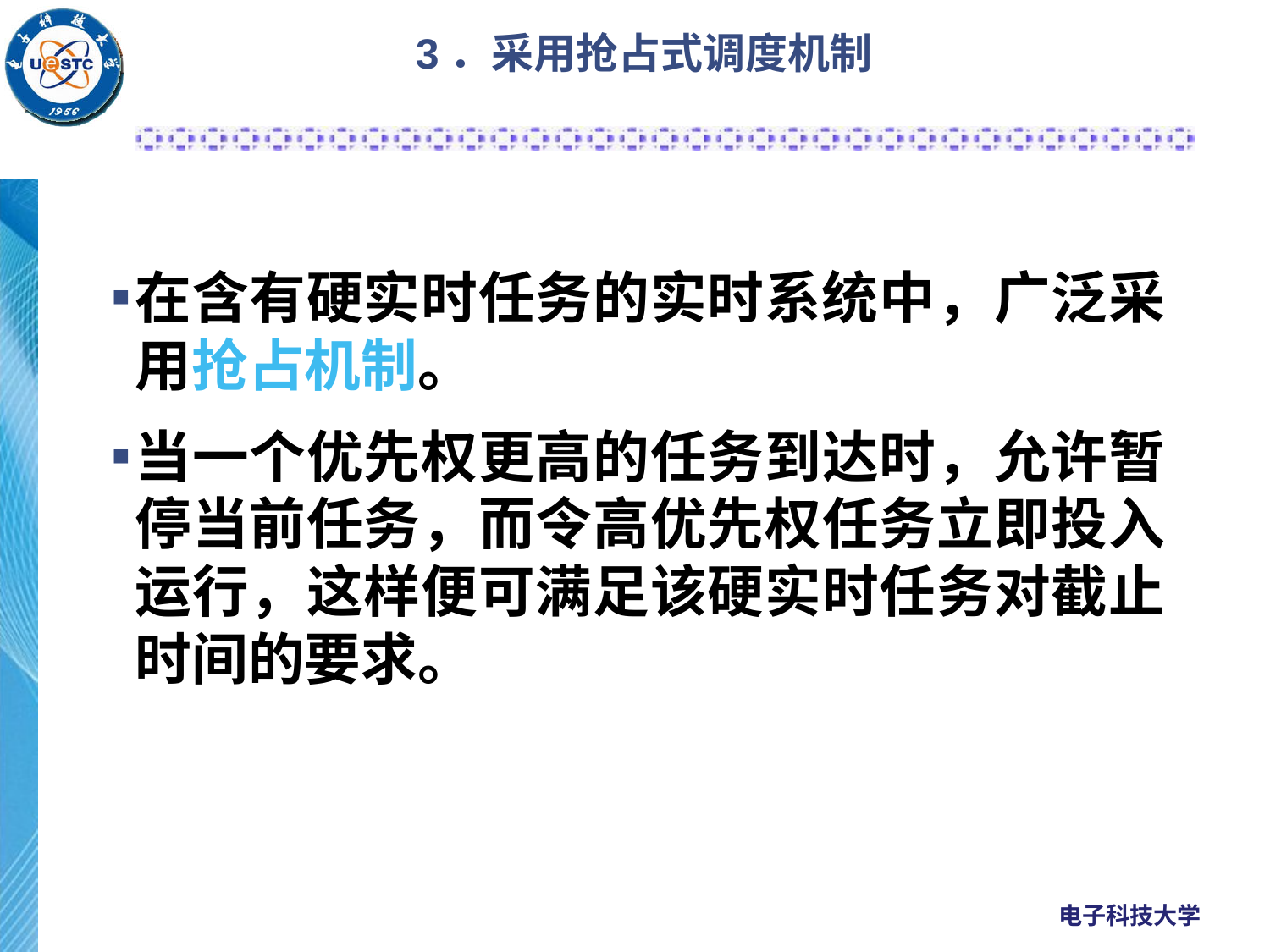

# 3．采用抢占式调度机制
在含有硬实时任务的实时系统中，广泛采用抢占机制。
当一个优先权更高的任务到达时，允许暂停当前任务，而令高优先权任务立即投入运行，这样便可满足该硬实时任务对截止时间的要求。